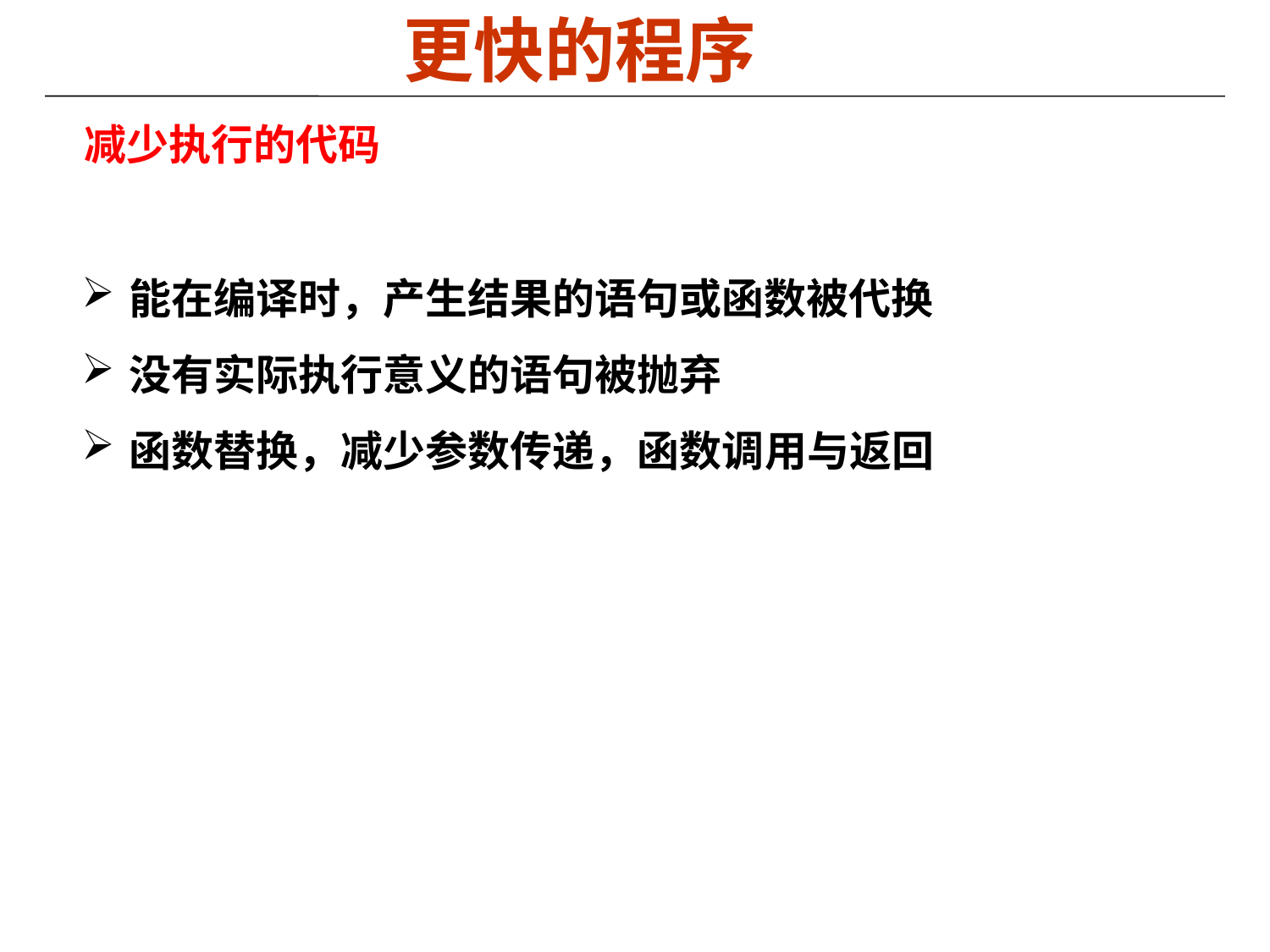

更快的程序
减少执行的代码
能在编译时，产生结果的语句或函数被代换
没有实际执行意义的语句被抛弃
函数替换，减少参数传递，函数调用与返回